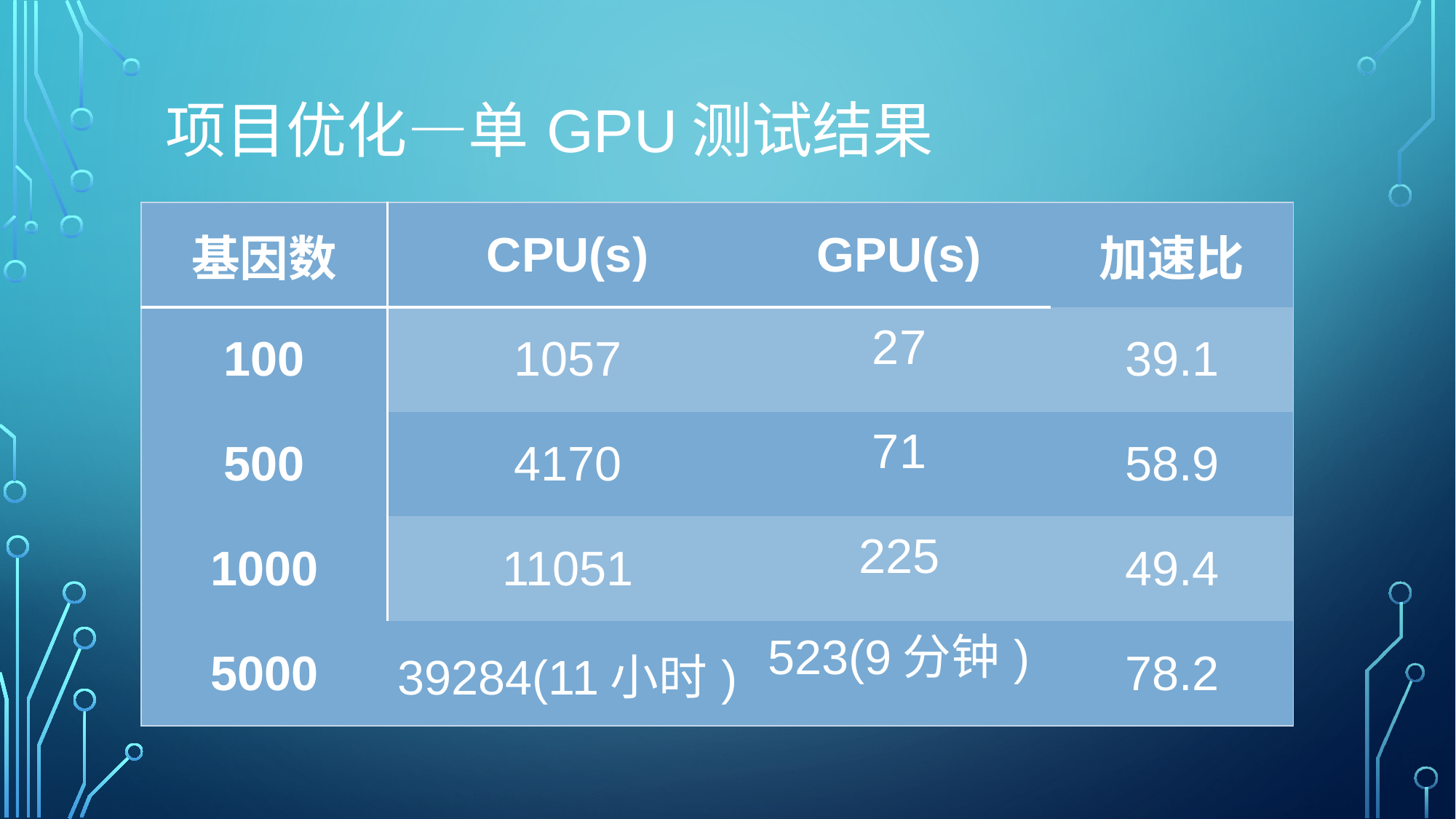

项目优化—单GPU测试结果
| 基因数 | CPU(s) | GPU(s) | 加速比 |
| --- | --- | --- | --- |
| 100 | 1057 | 27 | 39.1 |
| 500 | 4170 | 71 | 58.9 |
| 1000 | 11051 | 225 | 49.4 |
| 5000 | 39284(11小时) | 523(9分钟) | 78.2 |